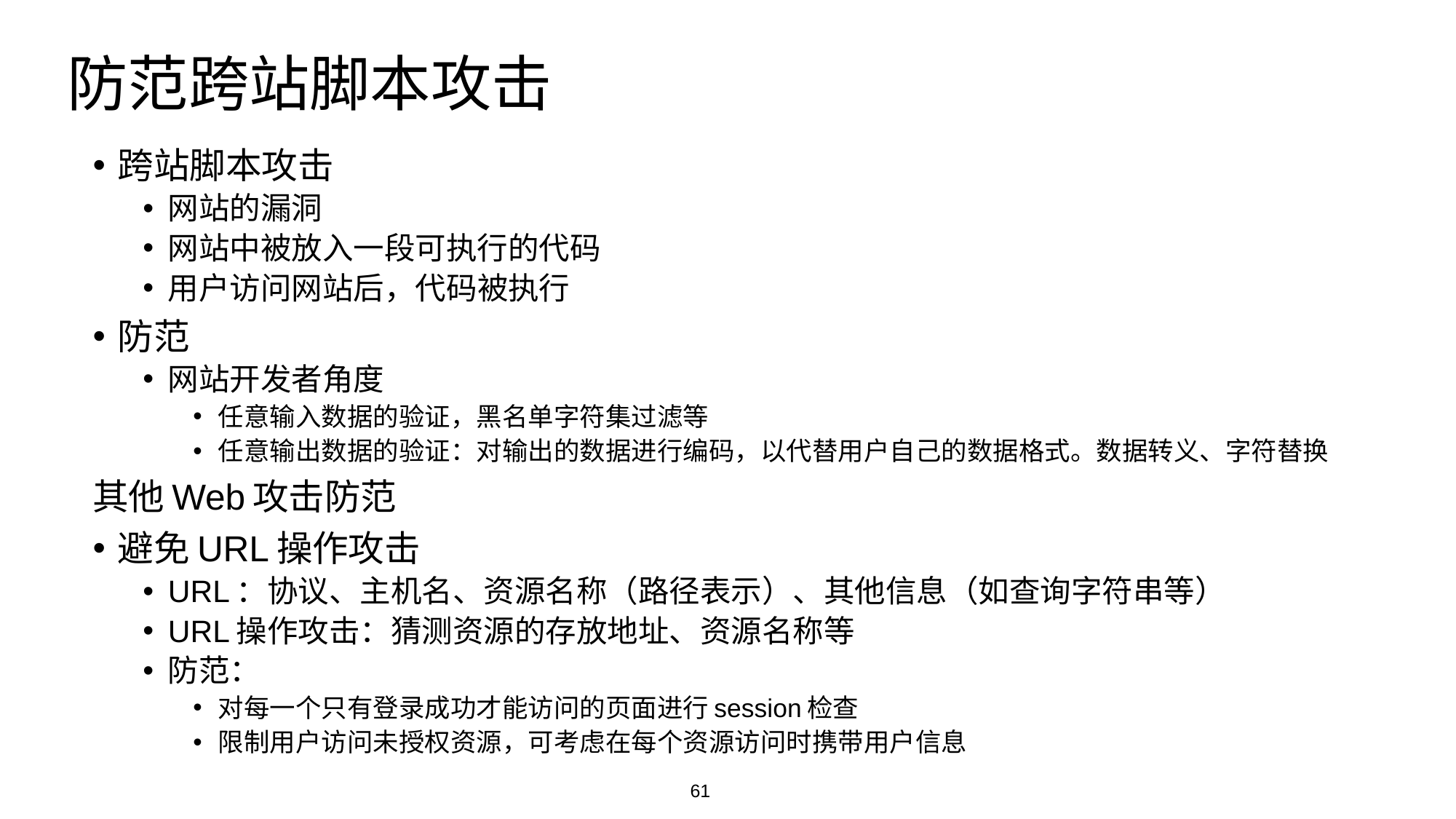

防范跨站脚本攻击
跨站脚本攻击
网站的漏洞
网站中被放入一段可执行的代码
用户访问网站后，代码被执行
防范
网站开发者角度
任意输入数据的验证，黑名单字符集过滤等
任意输出数据的验证：对输出的数据进行编码，以代替用户自己的数据格式。数据转义、字符替换
其他Web攻击防范
避免URL操作攻击
URL：协议、主机名、资源名称（路径表示）、其他信息（如查询字符串等）
URL操作攻击：猜测资源的存放地址、资源名称等
防范：
对每一个只有登录成功才能访问的页面进行session检查
限制用户访问未授权资源，可考虑在每个资源访问时携带用户信息

61